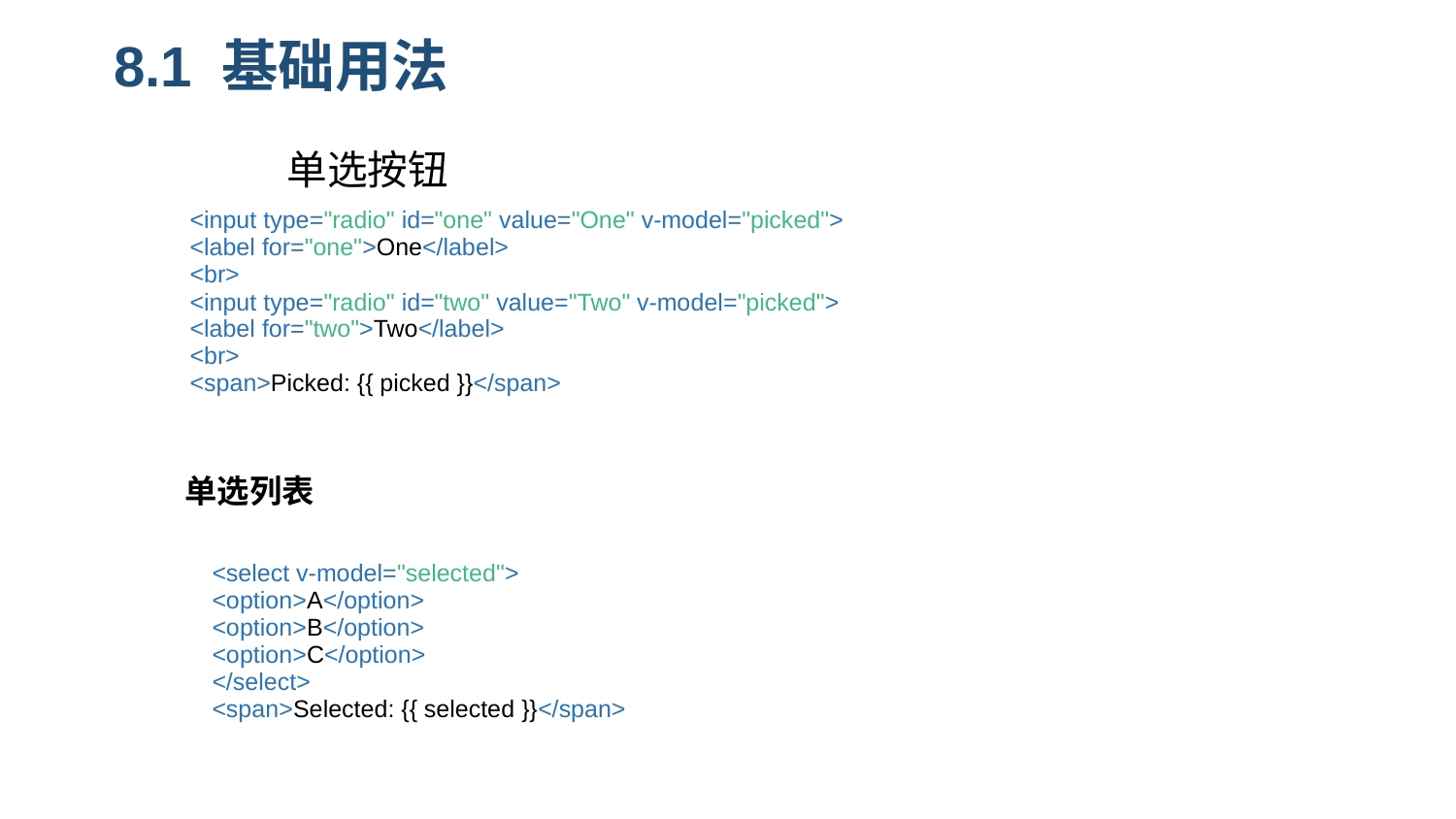

# 8.1 基础用法
	单选按钮

         单选列表
| <input type="radio" id="one" value="One" v-model="picked"> <label for="one">One</label> <br> <input type="radio" id="two" value="Two" v-model="picked"> <label for="two">Two</label> <br> <span>Picked: {{ picked }}</span> |
| --- |
| <select v-model="selected"> <option>A</option> <option>B</option> <option>C</option> </select> <span>Selected: {{ selected }}</span> |
| --- |
67